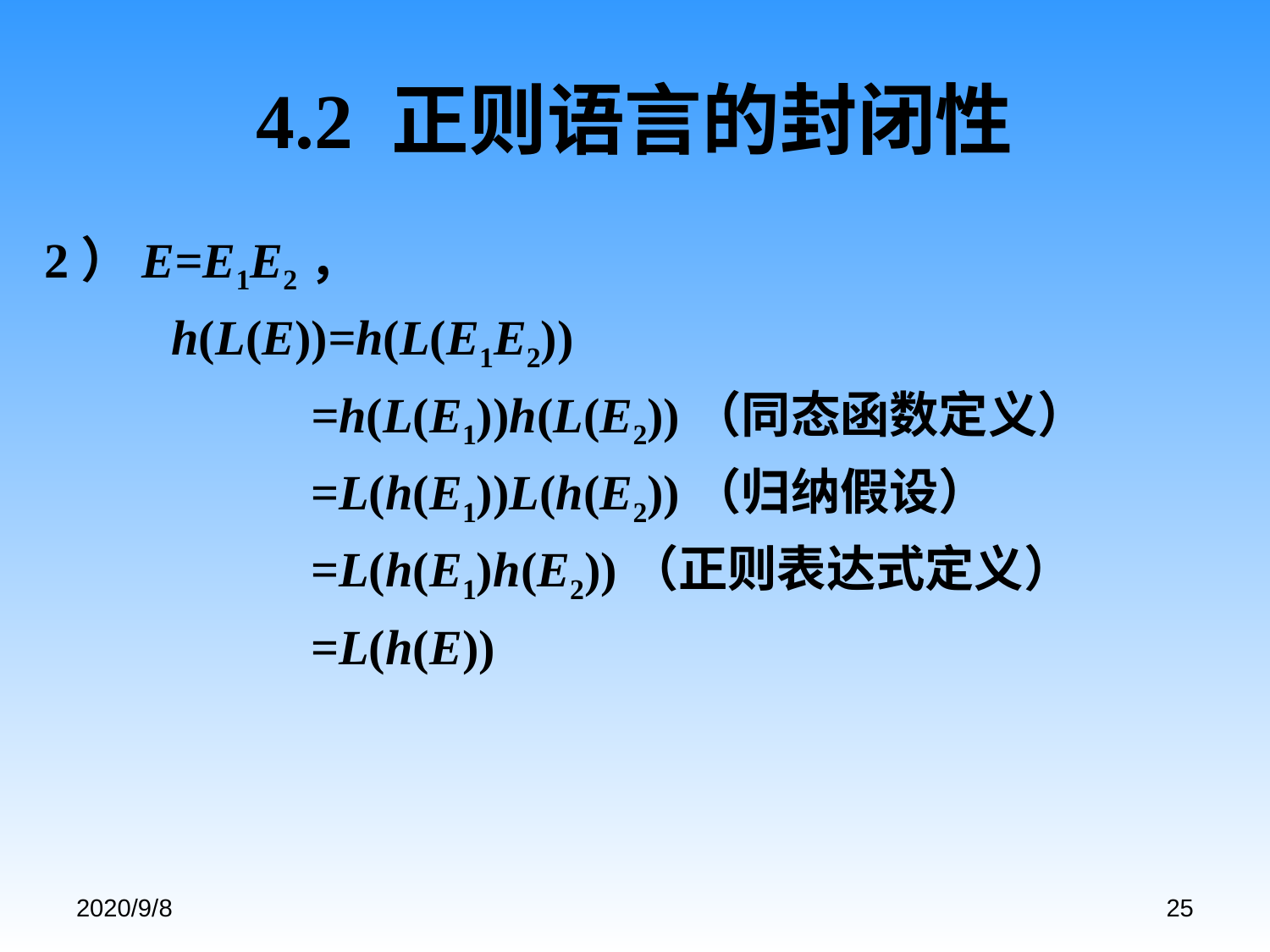

# 4.2 正则语言的封闭性
2）E=E1E2，
	h(L(E))=h(L(E1E2))
		 =h(L(E1))h(L(E2))（同态函数定义）
		 =L(h(E1))L(h(E2))（归纳假设）
		 =L(h(E1)h(E2))（正则表达式定义）
		 =L(h(E))

2020/9/8
25